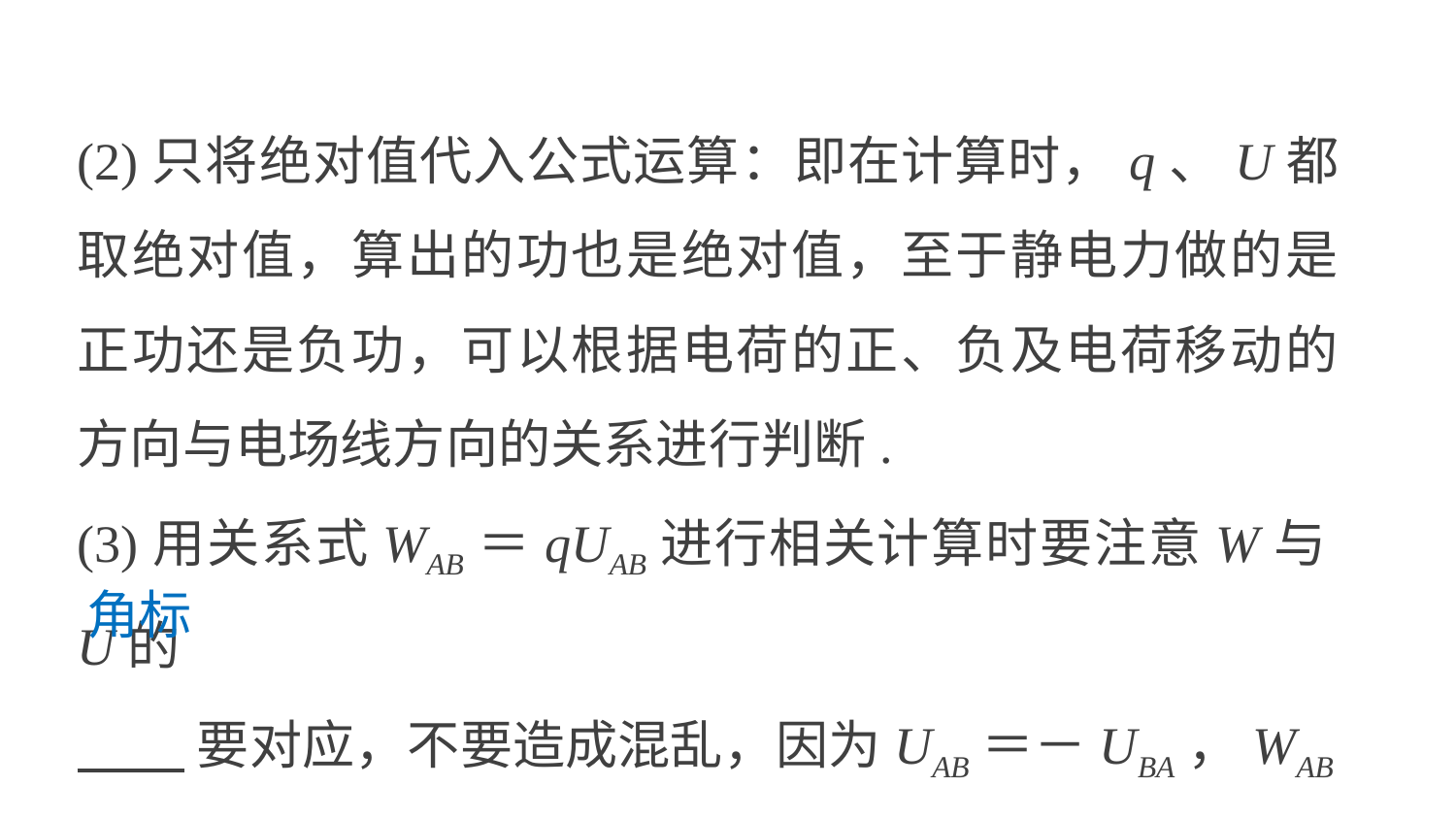

(2)只将绝对值代入公式运算：即在计算时，q、U都取绝对值，算出的功也是绝对值，至于静电力做的是正功还是负功，可以根据电荷的正、负及电荷移动的方向与电场线方向的关系进行判断.
(3)用关系式WAB＝qUAB进行相关计算时要注意W与U的
         要对应，不要造成混乱，因为UAB＝－UBA，WAB＝－WBA.
角标